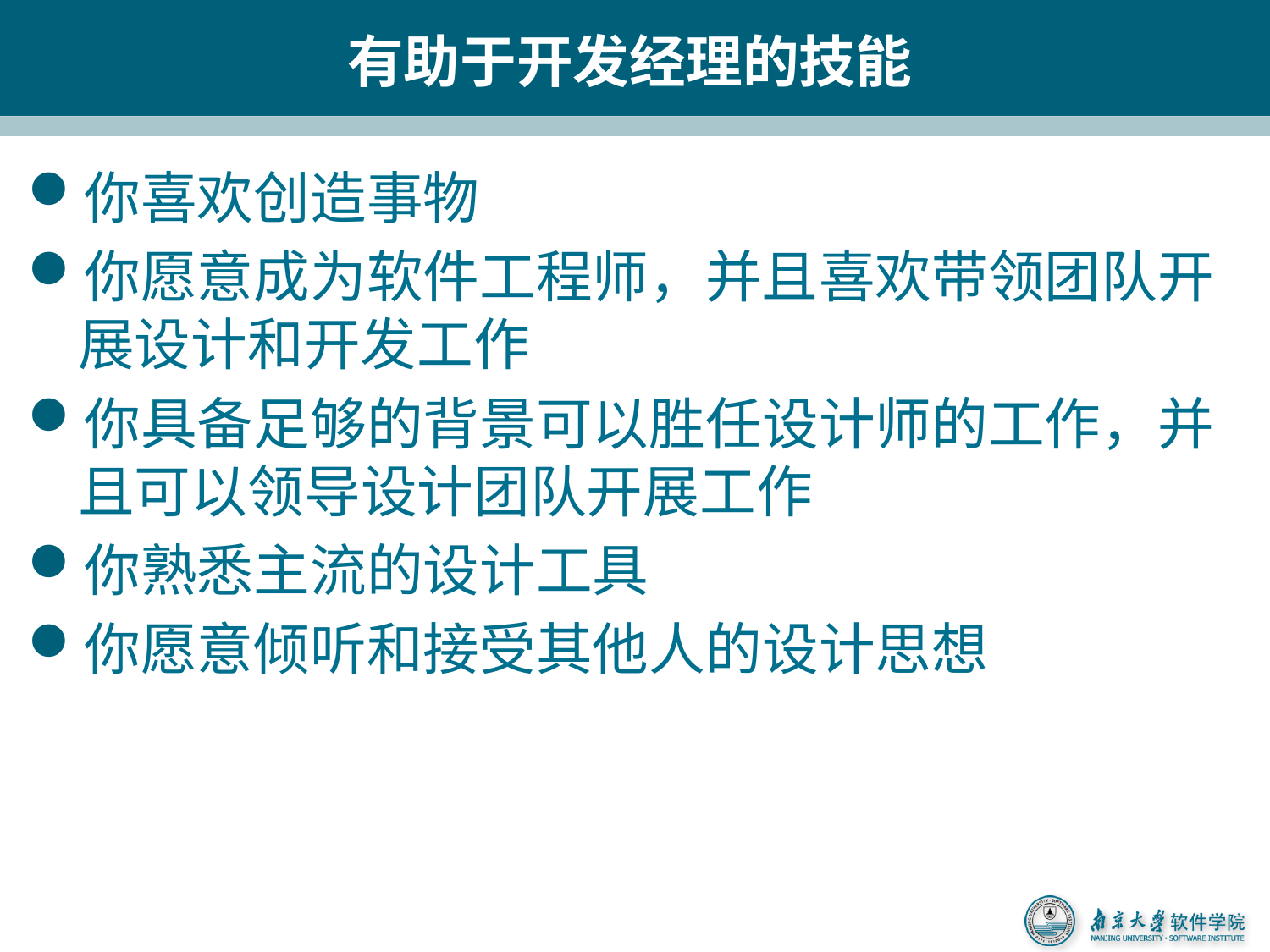

# 有助于开发经理的技能
你喜欢创造事物
你愿意成为软件工程师，并且喜欢带领团队开展设计和开发工作
你具备足够的背景可以胜任设计师的工作，并且可以领导设计团队开展工作
你熟悉主流的设计工具
你愿意倾听和接受其他人的设计思想